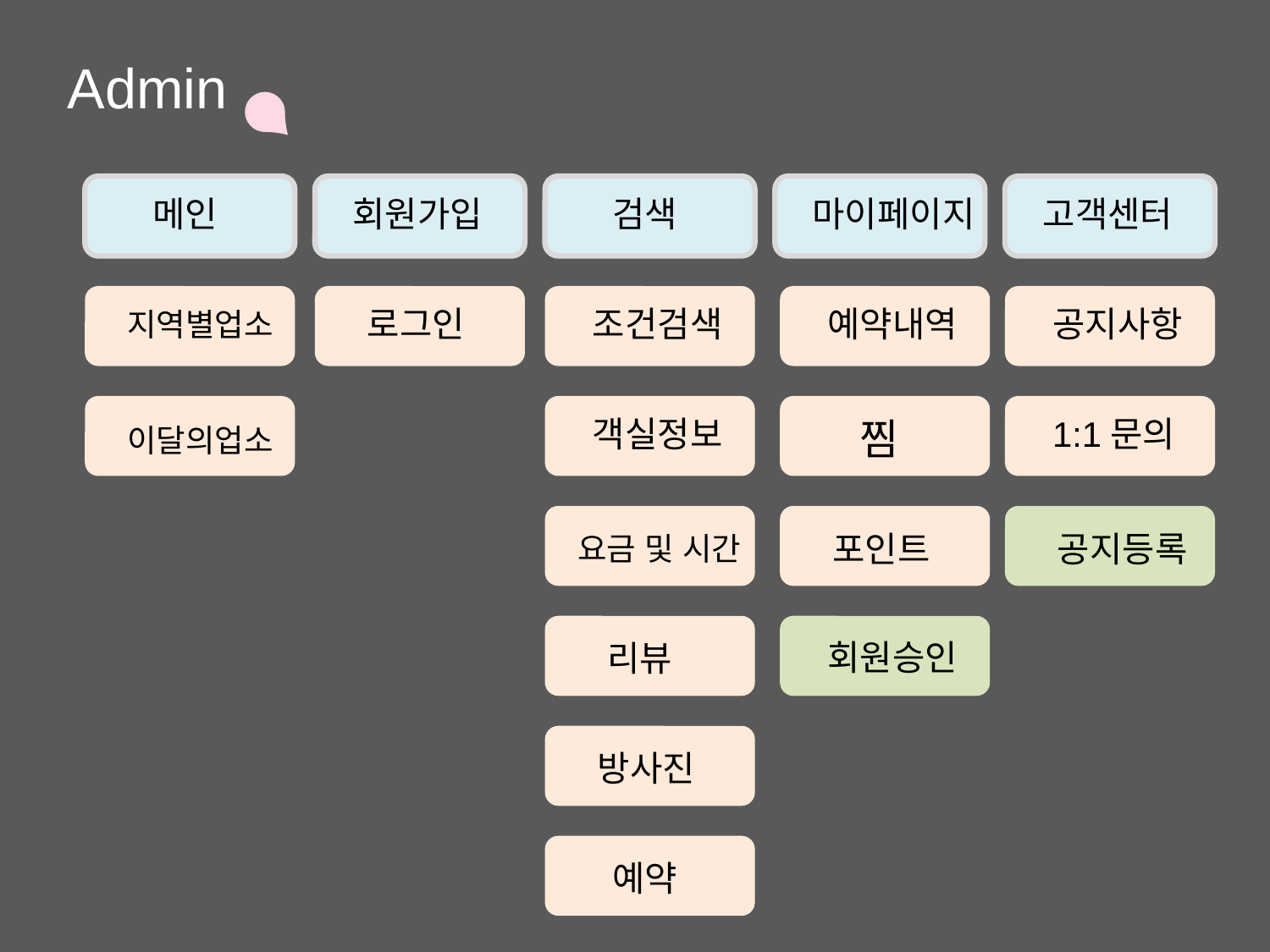

Admin

메인
회원가입
검색
마이페이지
고객센터

로그인
조건검색
예약내역
공지사항
지역별업소

찜
객실정보
1:1문의
이달의업소

포인트
공지등록
요금 및 시간

회원승인
리뷰

방사진

예약